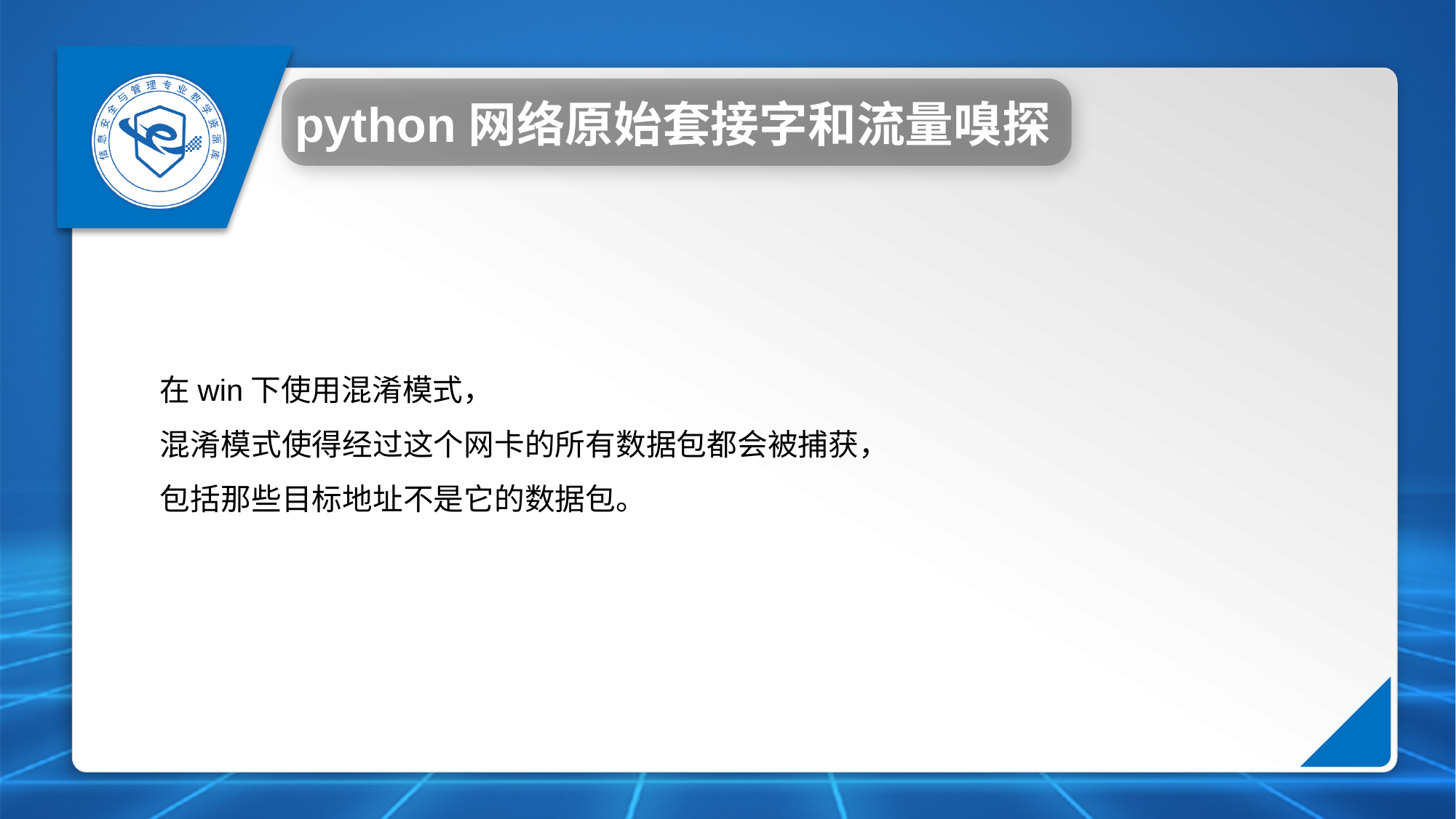

python网络原始套接字和流量嗅探
在win下使用混淆模式，
混淆模式使得经过这个网卡的所有数据包都会被捕获，
包括那些目标地址不是它的数据包。